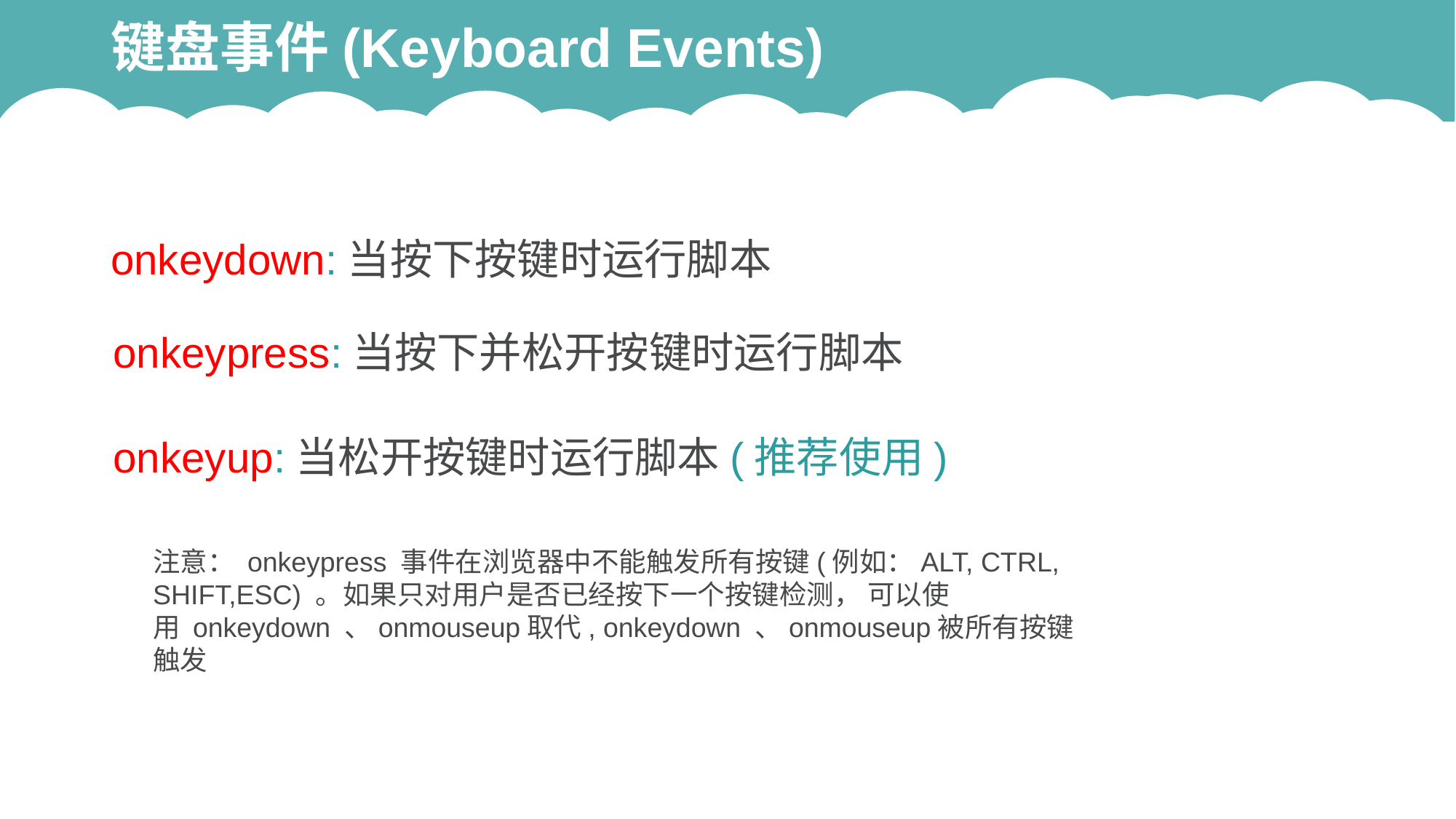

# 键盘事件(Keyboard Events)
onkeydown:当按下按键时运行脚本
onkeypress:当按下并松开按键时运行脚本
onkeyup:当松开按键时运行脚本(推荐使用)
注意： onkeypress 事件在浏览器中不能触发所有按键(例如：ALT, CTRL, SHIFT,ESC) 。如果只对用户是否已经按下一个按键检测， 可以使用 onkeydown 、onmouseup取代, onkeydown 、onmouseup被所有按键触发